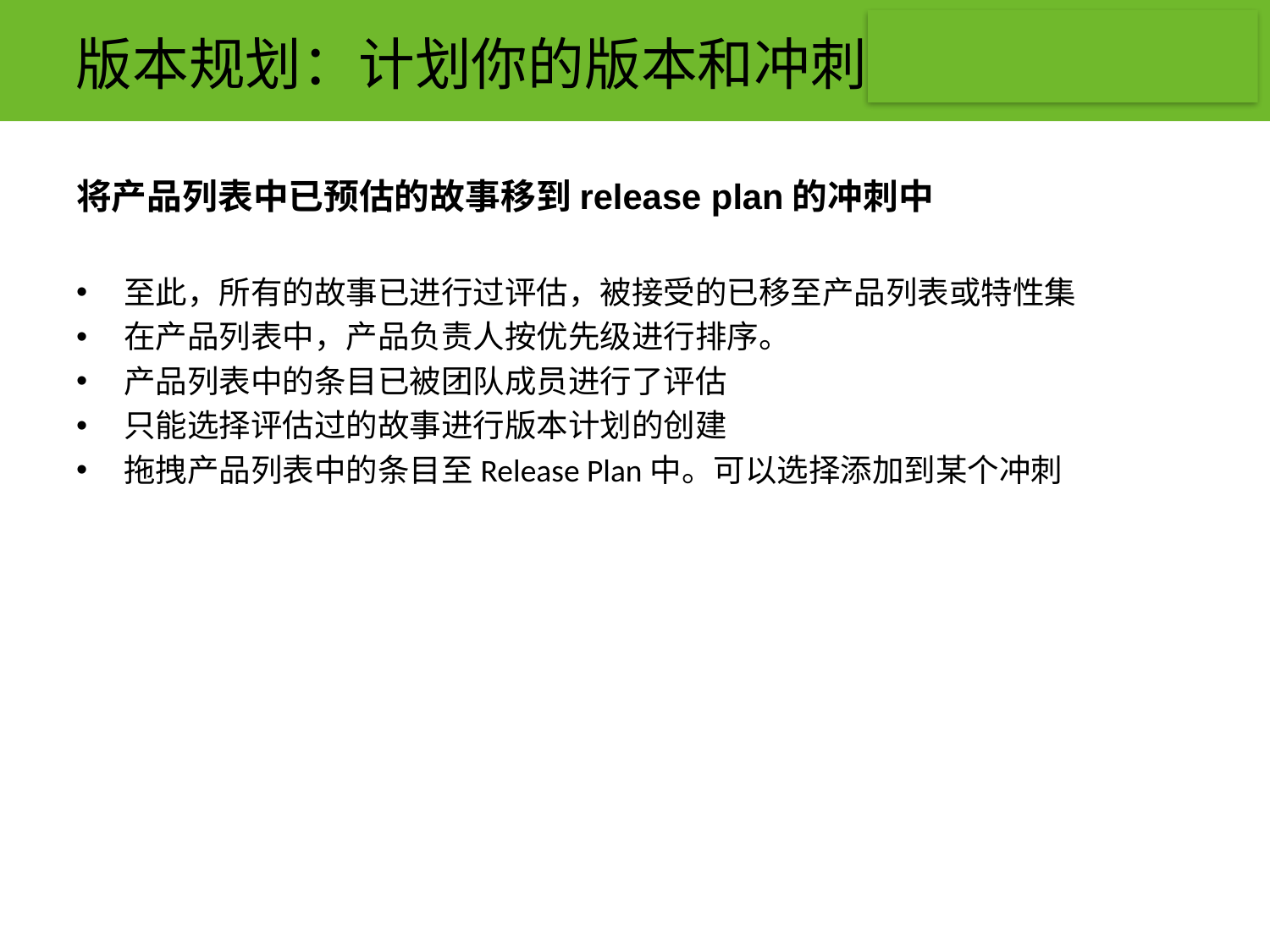

# 版本规划：计划你的版本和冲刺
将产品列表中已预估的故事移到release plan的冲刺中
至此，所有的故事已进行过评估，被接受的已移至产品列表或特性集
在产品列表中，产品负责人按优先级进行排序。
产品列表中的条目已被团队成员进行了评估
只能选择评估过的故事进行版本计划的创建
拖拽产品列表中的条目至Release Plan中。可以选择添加到某个冲刺